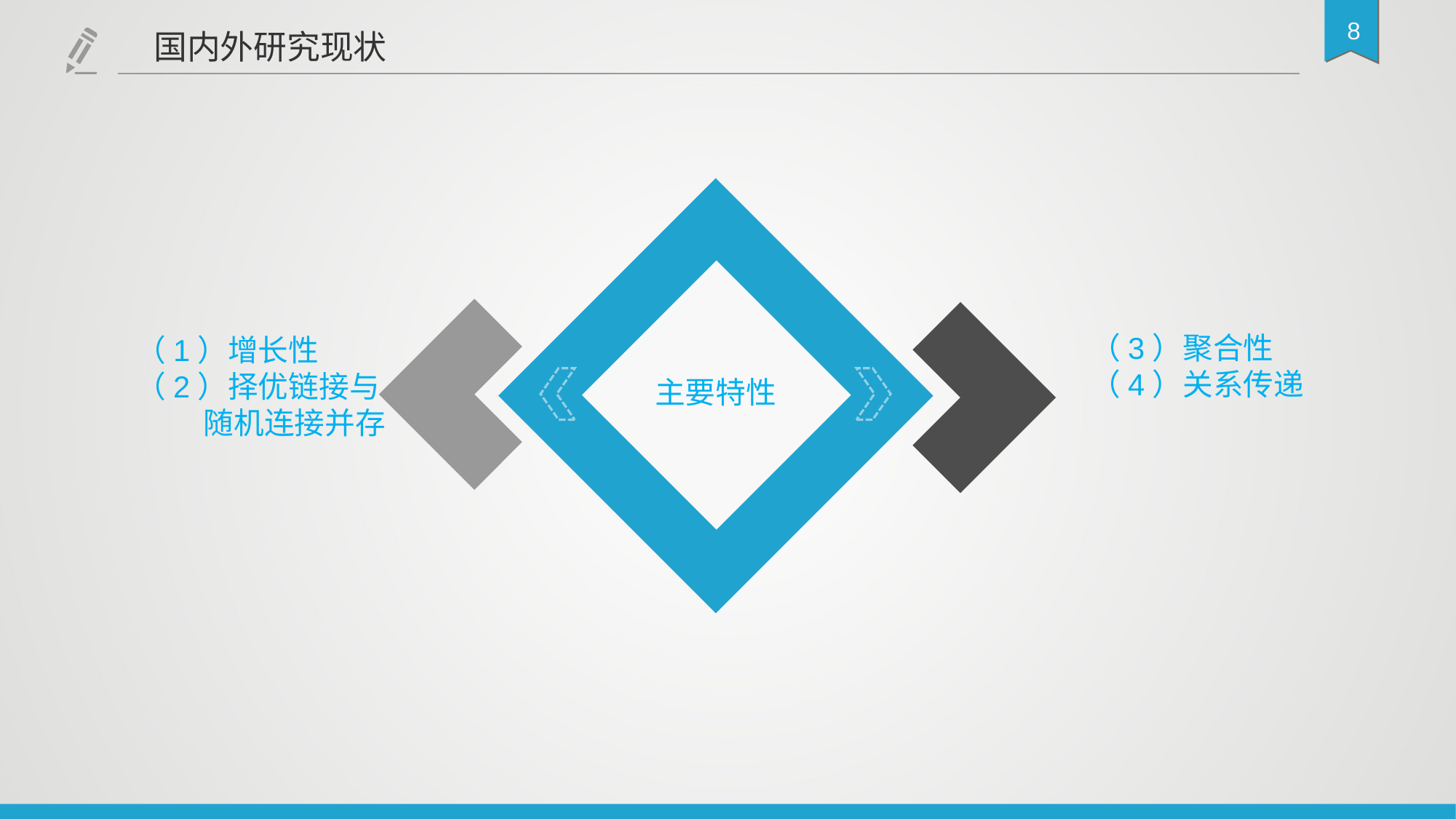

国内外研究现状

（3）聚合性
（4）关系传递
（1）增长性
（2）择优链接与
         随机连接并存

主要特性